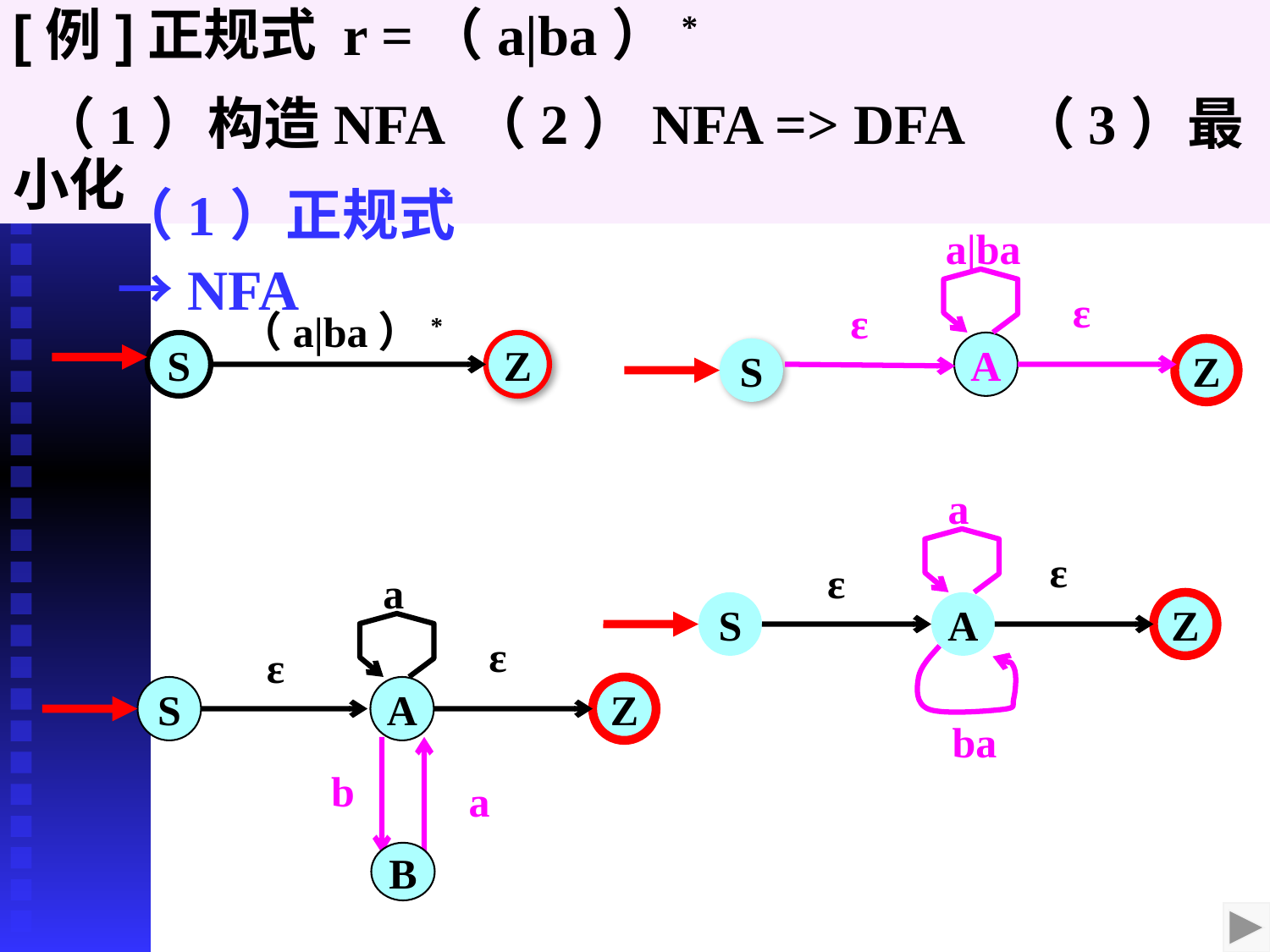

[例]正规式 r =（a|ba）*
 （1）构造NFA （2）NFA => DFA   （3）最小化
（1）正规式→NFA
a|ba

ε
ε
A

（a|ba）*
S
Z

S
Z

a

ε
ε
S
A
Z

a

ε
ε
S
A
Z

ba

b
a
B
49